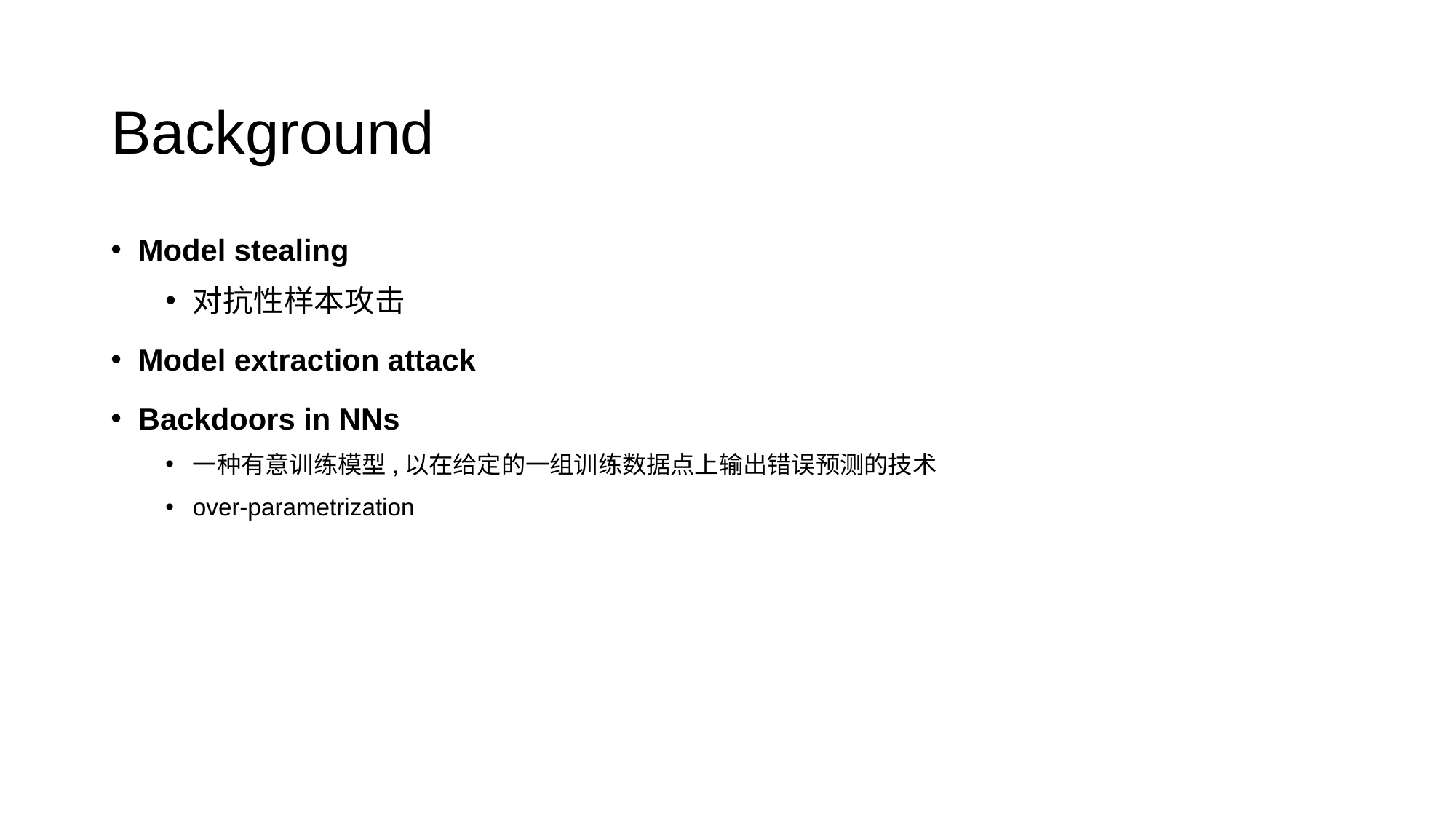

# Background
Model stealing
对抗性样本攻击
Model extraction attack
Backdoors in NNs
一种有意训练模型,以在给定的一组训练数据点上输出错误预测的技术
over-parametrization